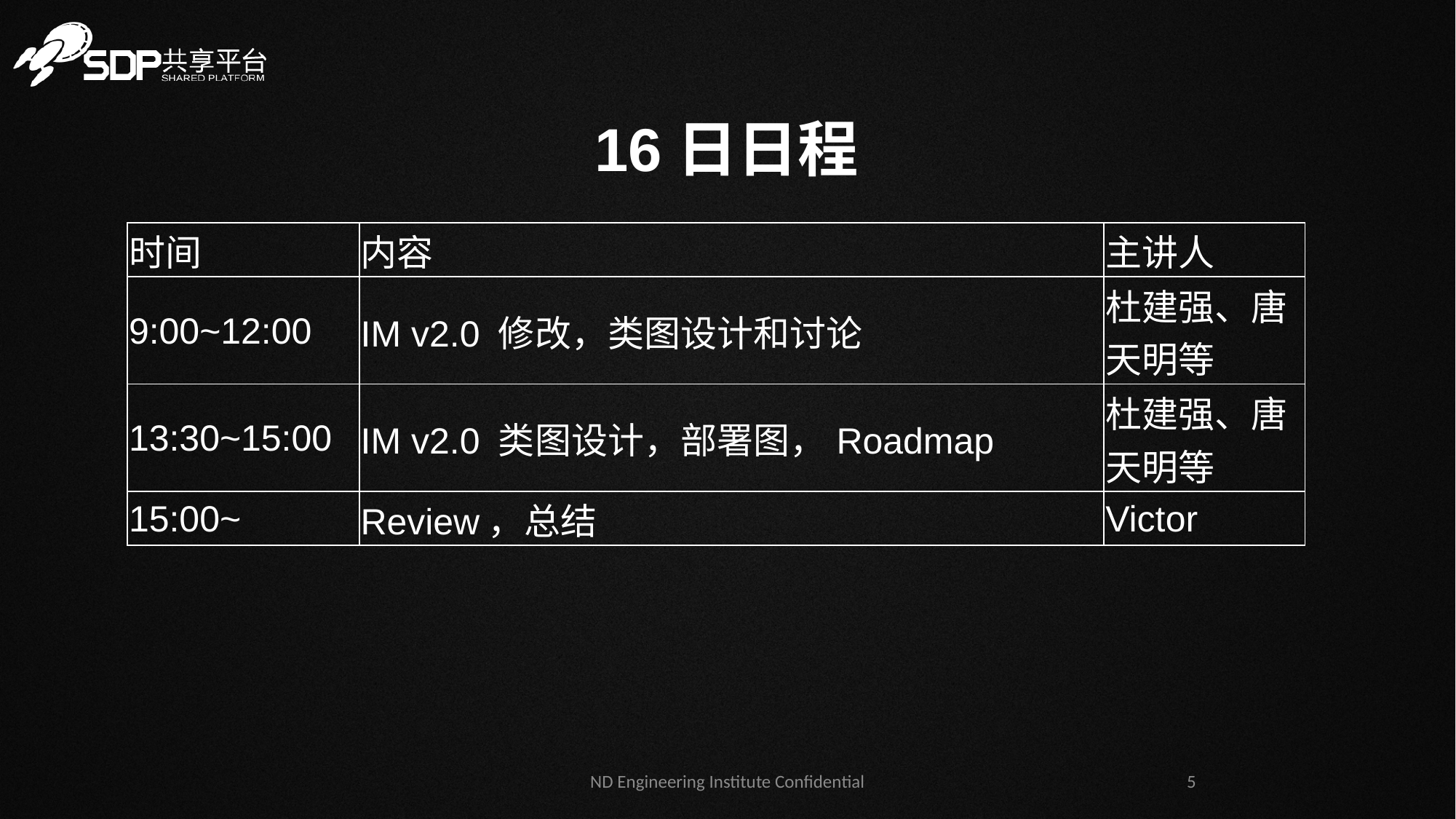

16日日程
| 时间 | 内容 | 主讲人 |
| --- | --- | --- |
| 9:00~12:00 | IM v2.0 修改，类图设计和讨论 | 杜建强、唐天明等 |
| 13:30~15:00 | IM v2.0 类图设计，部署图，Roadmap | 杜建强、唐天明等 |
| 15:00~ | Review，总结 | Victor |
ND Engineering Institute Confidential
5